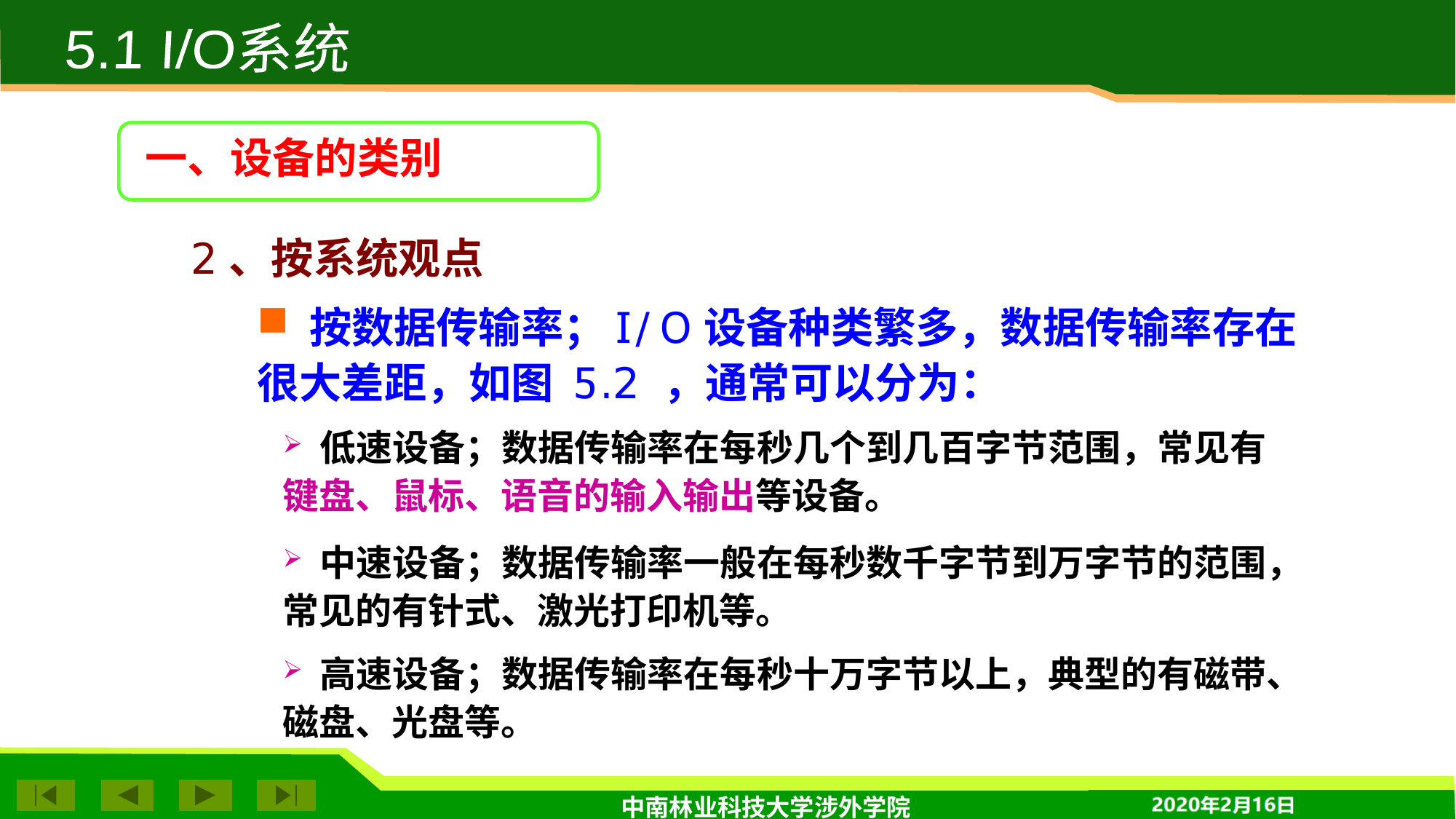

5.1 I/O系统

一、设备的类别
 2、按系统观点
 按数据传输率；I/O设备种类繁多，数据传输率存在很大差距，如图 5.2 ，通常可以分为：

 低速设备；数据传输率在每秒几个到几百字节范围，常见有键盘、鼠标、语音的输入输出等设备。
 中速设备；数据传输率一般在每秒数千字节到万字节的范围，常见的有针式、激光打印机等。
 高速设备；数据传输率在每秒十万字节以上，典型的有磁带、磁盘、光盘等。